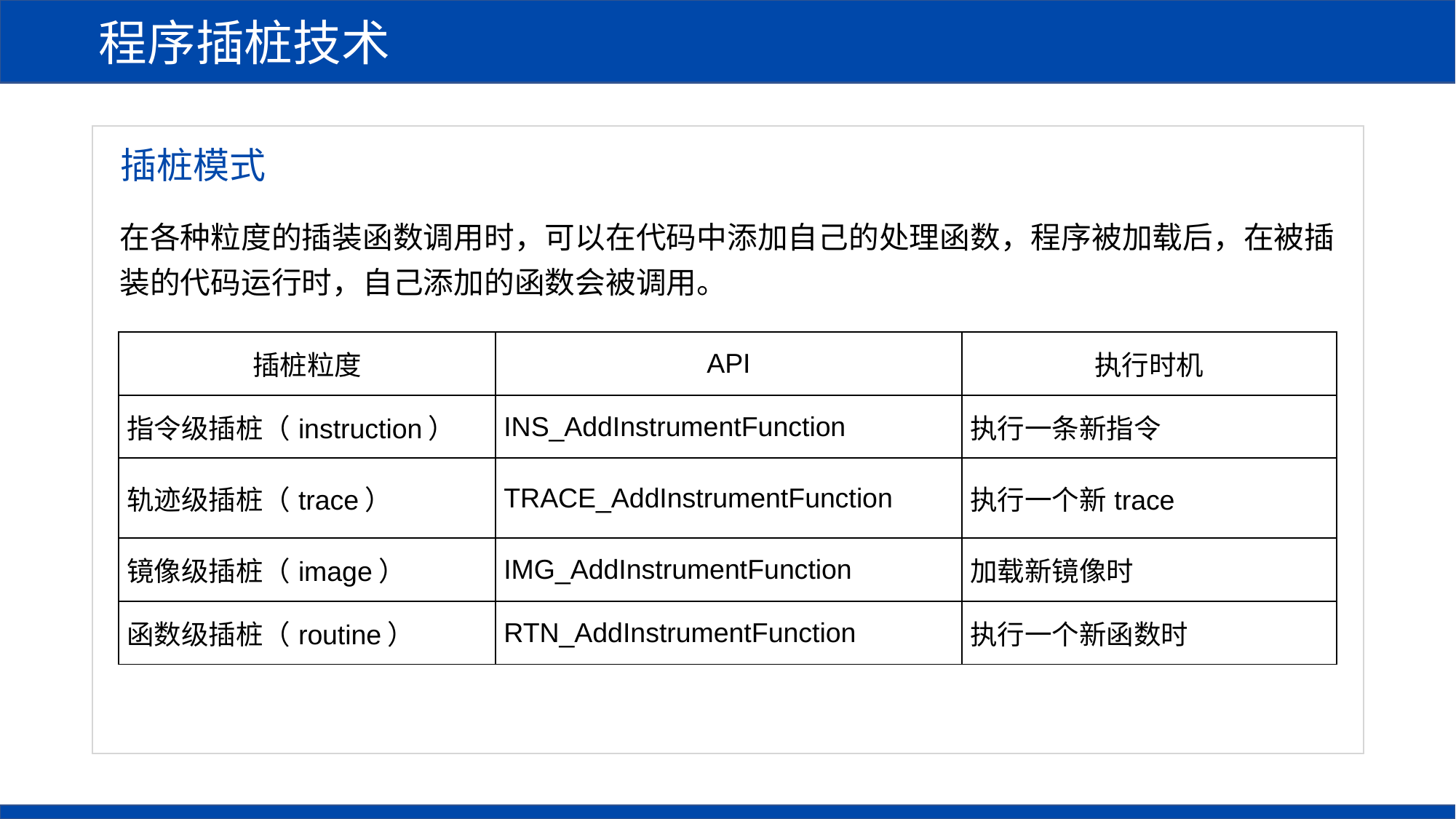

程序插桩技术

插桩模式
在各种粒度的插装函数调用时，可以在代码中添加自己的处理函数，程序被加载后，在被插装的代码运行时，自己添加的函数会被调用。
| 插桩粒度 | API | 执行时机 |
| --- | --- | --- |
| 指令级插桩（instruction） | INS\_AddInstrumentFunction | 执行一条新指令 |
| 轨迹级插桩（trace） | TRACE\_AddInstrumentFunction | 执行一个新trace |
| 镜像级插桩（image） | IMG\_AddInstrumentFunction | 加载新镜像时 |
| 函数级插桩（routine） | RTN\_AddInstrumentFunction | 执行一个新函数时 |